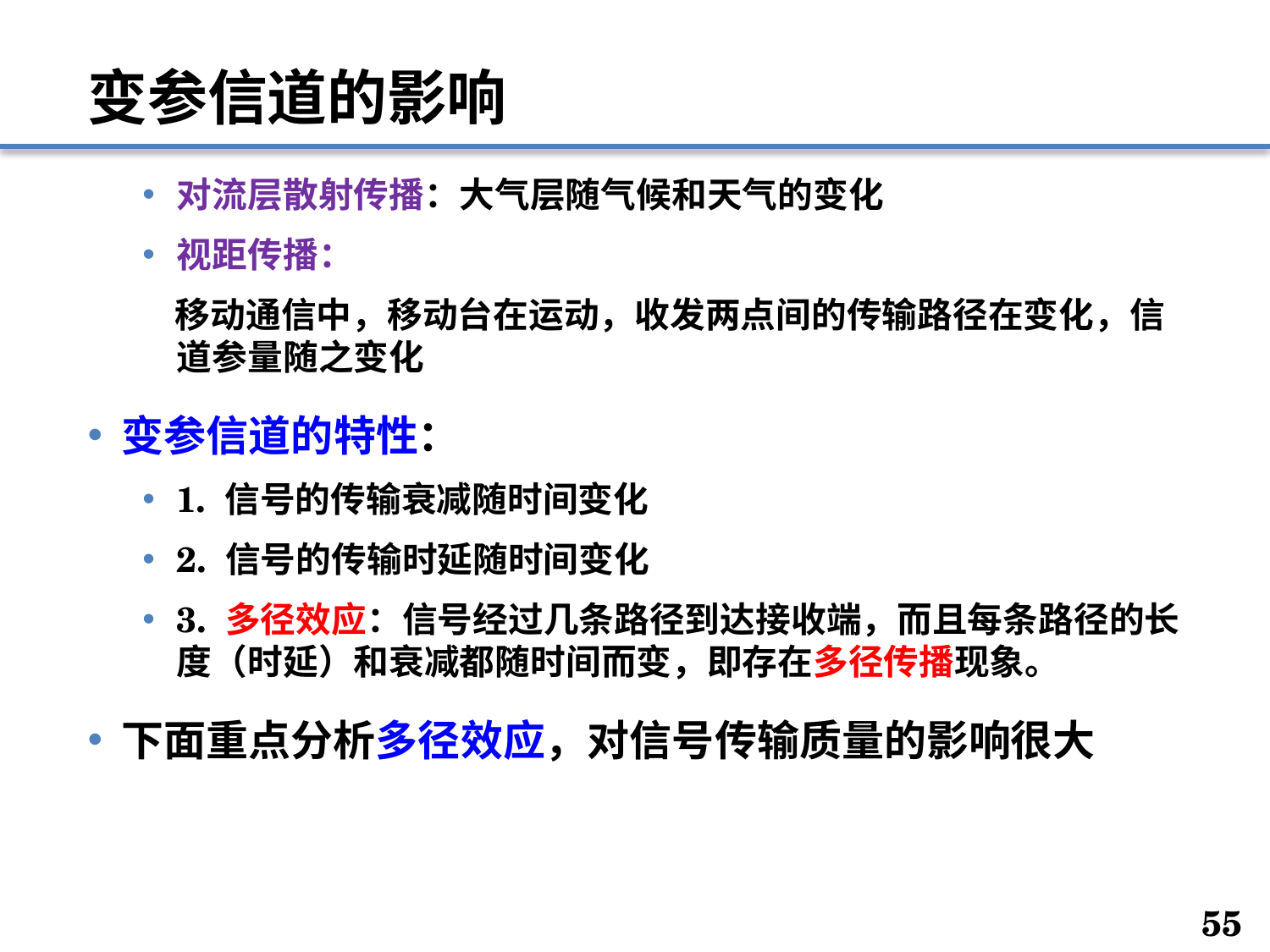

# 变参信道的影响
对流层散射传播：大气层随气候和天气的变化
视距传播：
   移动通信中，移动台在运动，收发两点间的传输路径在变化，信道参量随之变化
变参信道的特性：
1. 信号的传输衰减随时间变化
2. 信号的传输时延随时间变化
3. 多径效应：信号经过几条路径到达接收端，而且每条路径的长度（时延）和衰减都随时间而变，即存在多径传播现象。
下面重点分析多径效应，对信号传输质量的影响很大
55